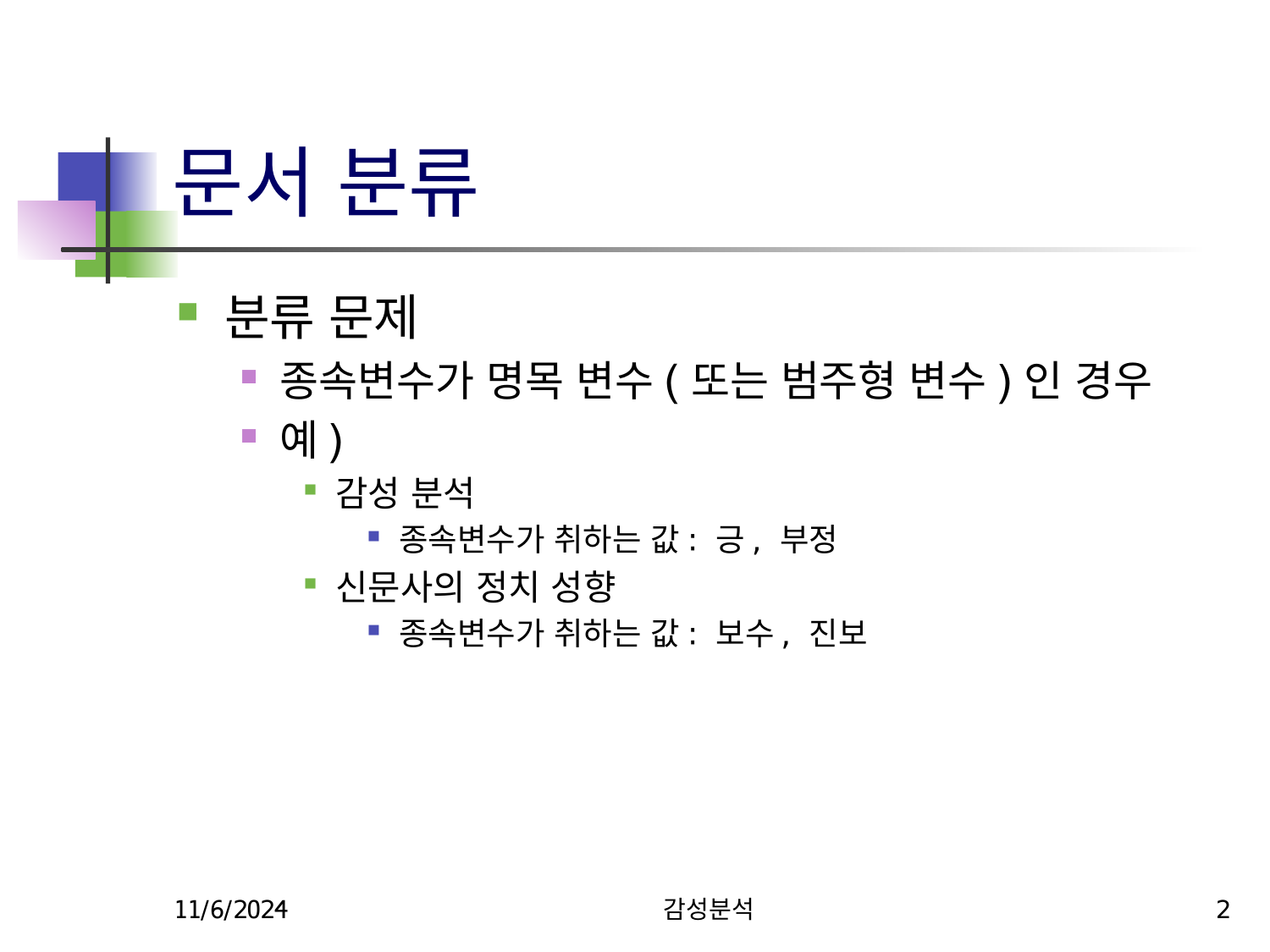

# 문서 분류
분류 문제
종속변수가 명목 변수(또는 범주형 변수)인 경우
예)
감성 분석
종속변수가 취하는 값: 긍, 부정
신문사의 정치 성향
종속변수가 취하는 값: 보수, 진보

11/6/2024
감성분석
2